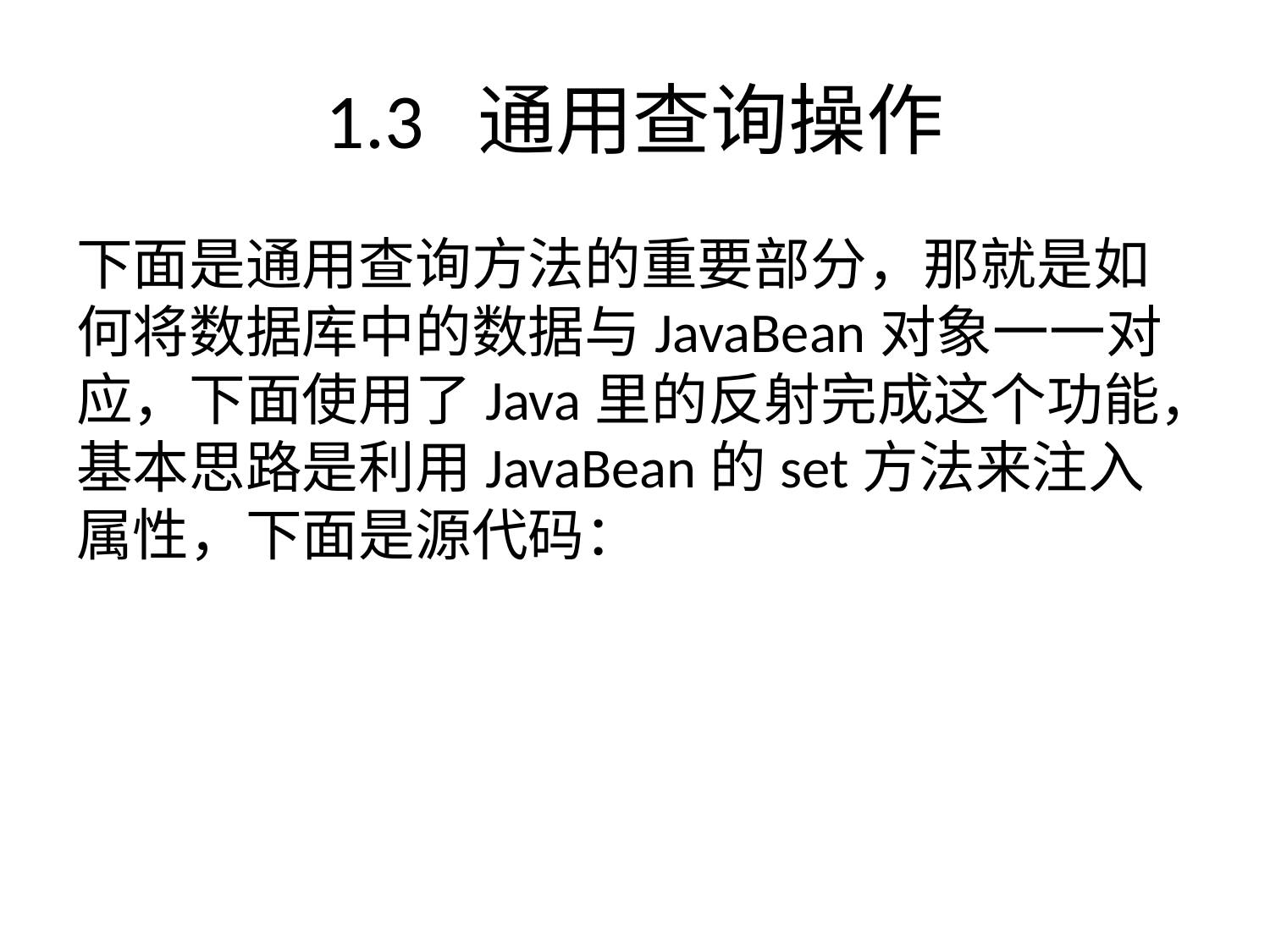

# 1.3  通用查询操作
下面是通用查询方法的重要部分，那就是如何将数据库中的数据与JavaBean对象一一对应，下面使用了Java里的反射完成这个功能，基本思路是利用JavaBean的set方法来注入属性，下面是源代码：